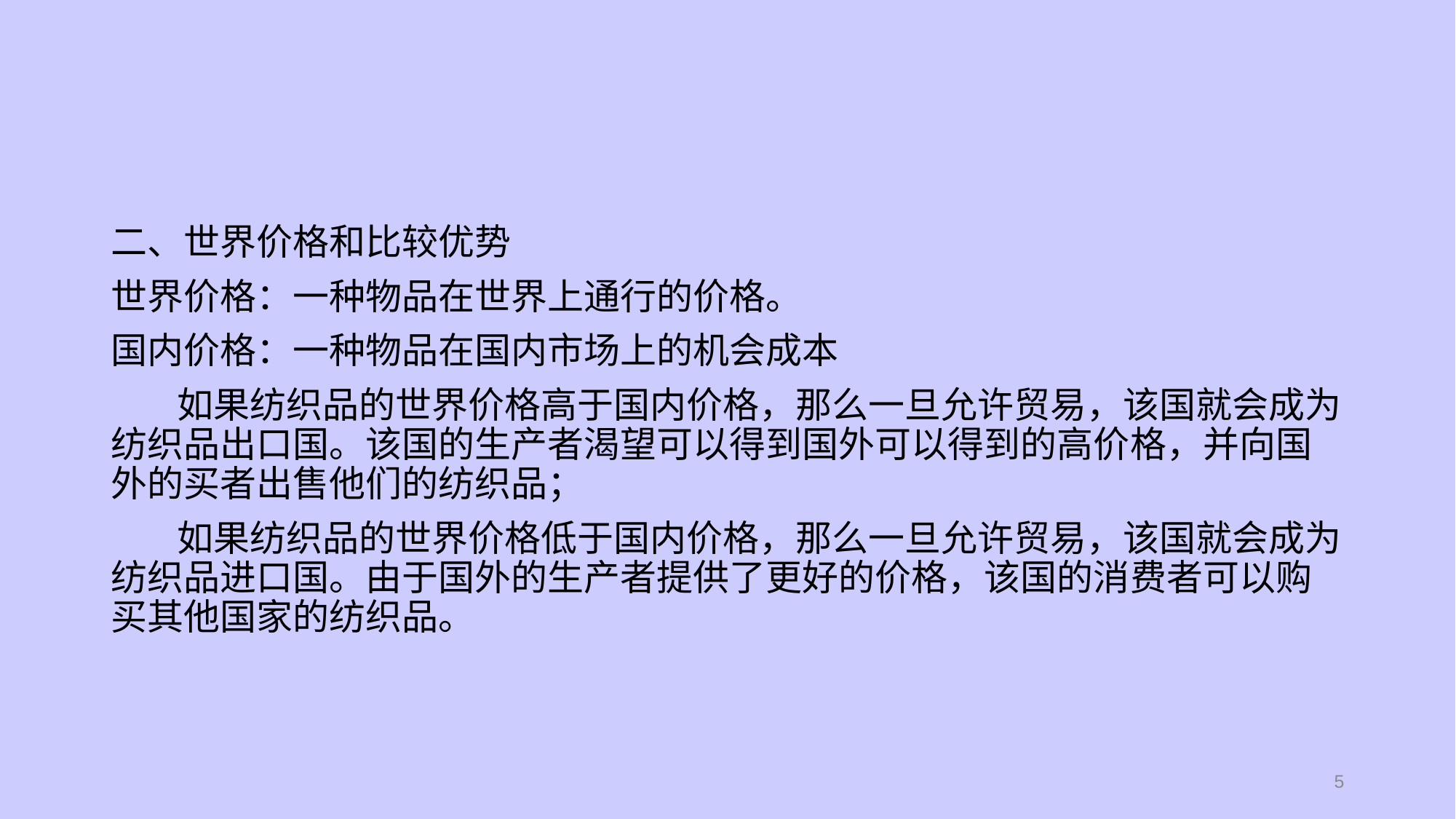

#
二、世界价格和比较优势
世界价格：一种物品在世界上通行的价格。
国内价格：一种物品在国内市场上的机会成本
       如果纺织品的世界价格高于国内价格，那么一旦允许贸易，该国就会成为纺织品出口国。该国的生产者渴望可以得到国外可以得到的高价格，并向国外的买者出售他们的纺织品；
       如果纺织品的世界价格低于国内价格，那么一旦允许贸易，该国就会成为纺织品进口国。由于国外的生产者提供了更好的价格，该国的消费者可以购买其他国家的纺织品。

5